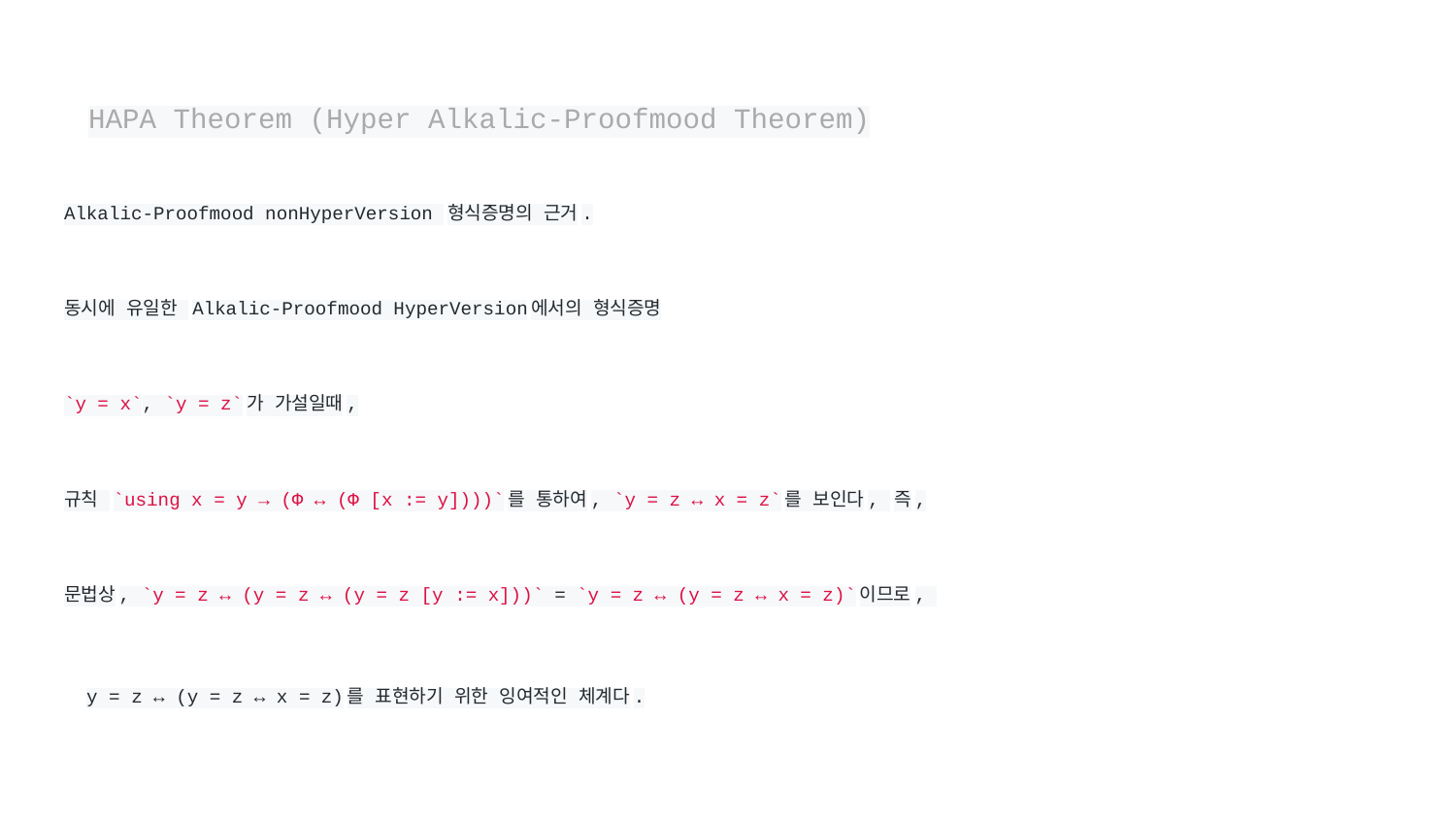

# HAPA Theorem (Hyper Alkalic-Proofmood Theorem)
Alkalic-Proofmood nonHyperVersion 형식증명의 근거.

동시에 유일한 Alkalic-Proofmood HyperVersion에서의 형식증명

`y = x`, `y = z`가 가설일때,

규칙 `using x = y → (Φ ↔ (Φ [x := y])))`를 통하여, `y = z ↔ x = z`를 보인다, 즉,

문법상, `y = z ↔ (y = z ↔ (y = z [y := x]))` = `y = z ↔ (y = z ↔ x = z)`이므로,

y = z ↔ (y = z ↔ x = z)를 표현하기 위한 잉여적인 체계다.